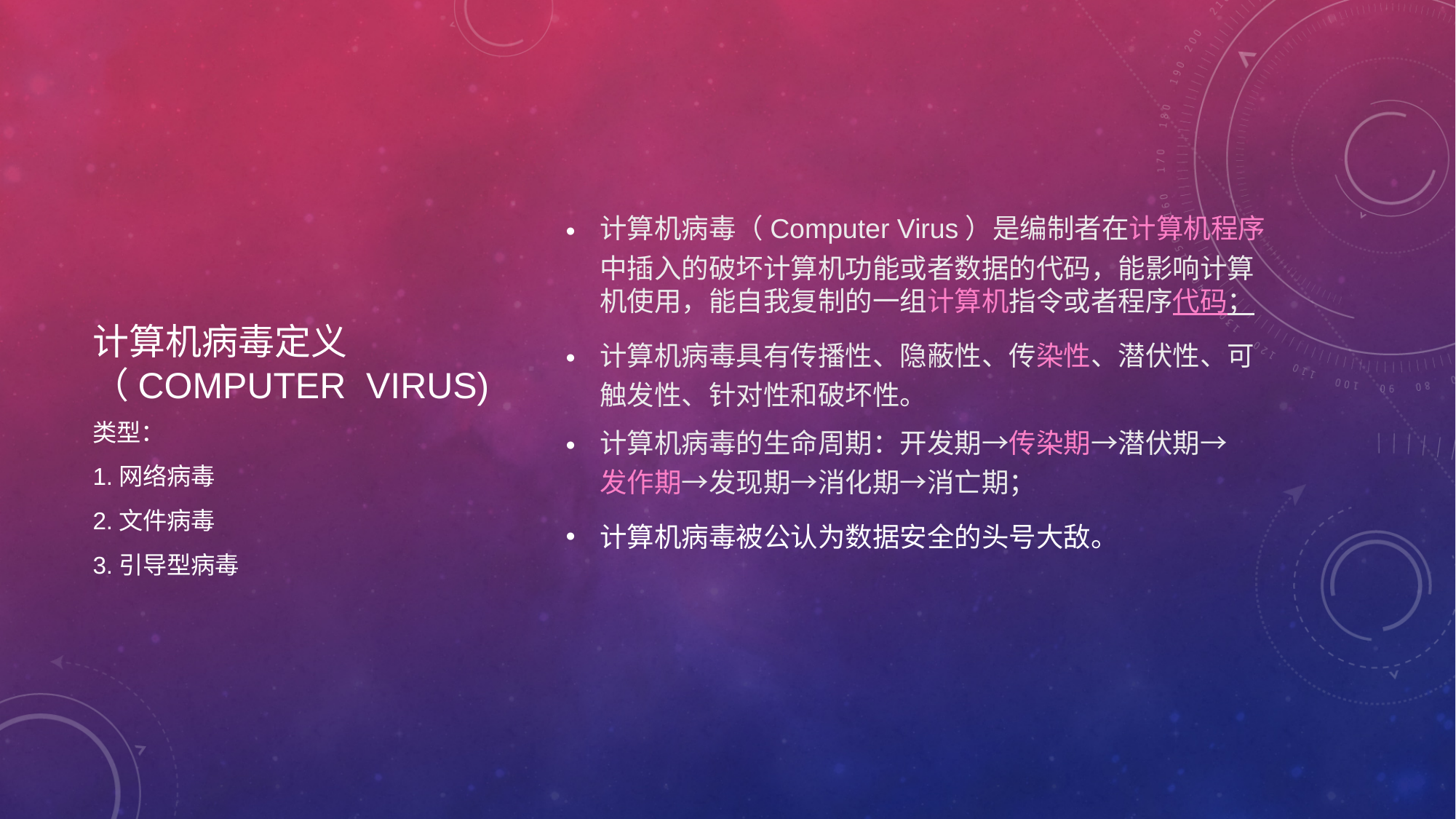

计算机病毒（Computer Virus）是编制者在计算机程序中插入的破坏计算机功能或者数据的代码，能影响计算机使用，能自我复制的一组计算机指令或者程序代码；
计算机病毒具有传播性、隐蔽性、传染性、潜伏性、可触发性、针对性和破坏性。
计算机病毒的生命周期：开发期→传染期→潜伏期→发作期→发现期→消化期→消亡期；
计算机病毒被公认为数据安全的头号大敌。
# 计算机病毒定义 （Computer  virus)
类型：
1.网络病毒
2.文件病毒
3.引导型病毒